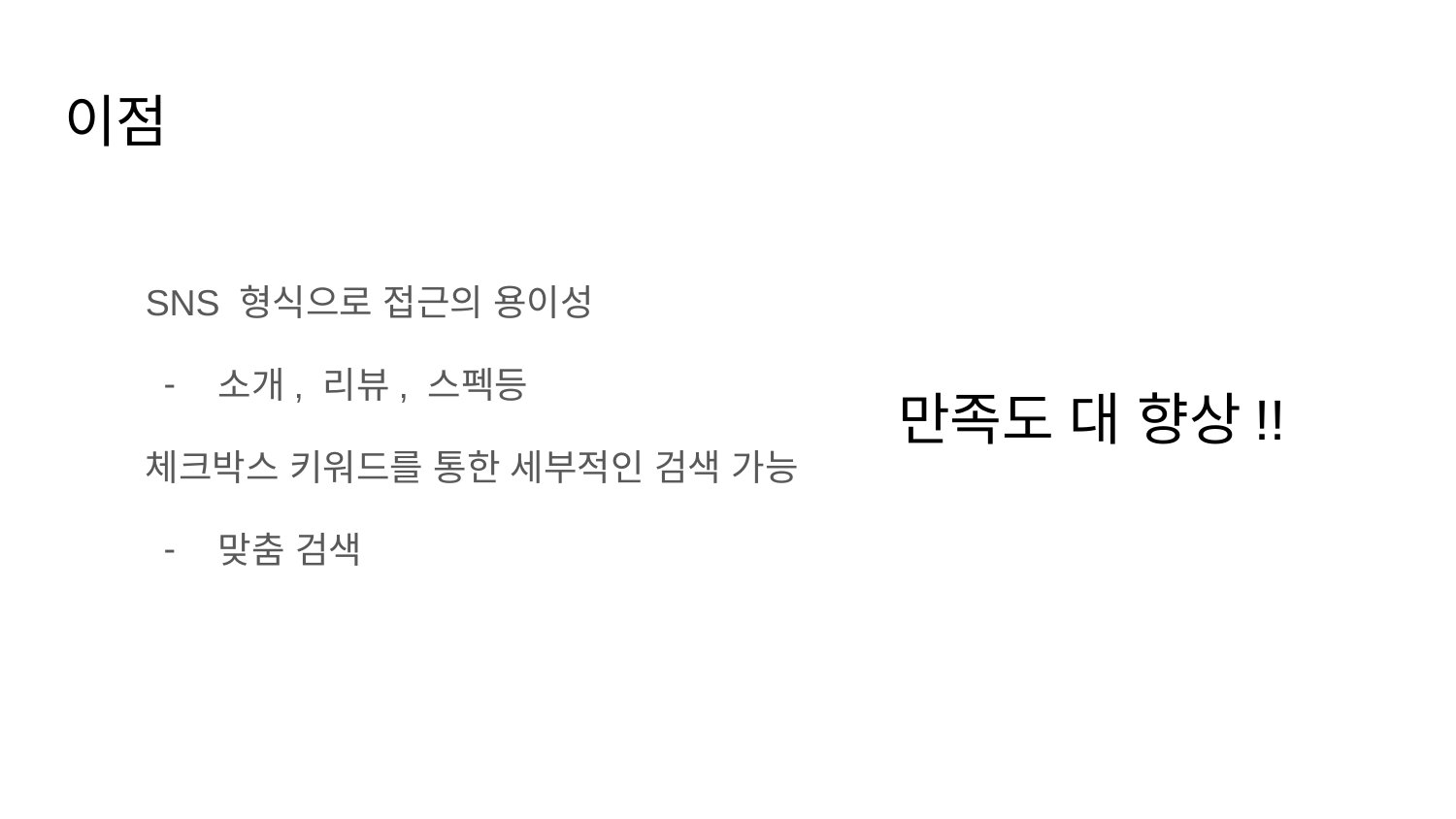

# 이점
SNS 형식으로 접근의 용이성
소개, 리뷰, 스펙등
체크박스 키워드를 통한 세부적인 검색 가능
맞춤 검색
만족도 대 향상!!